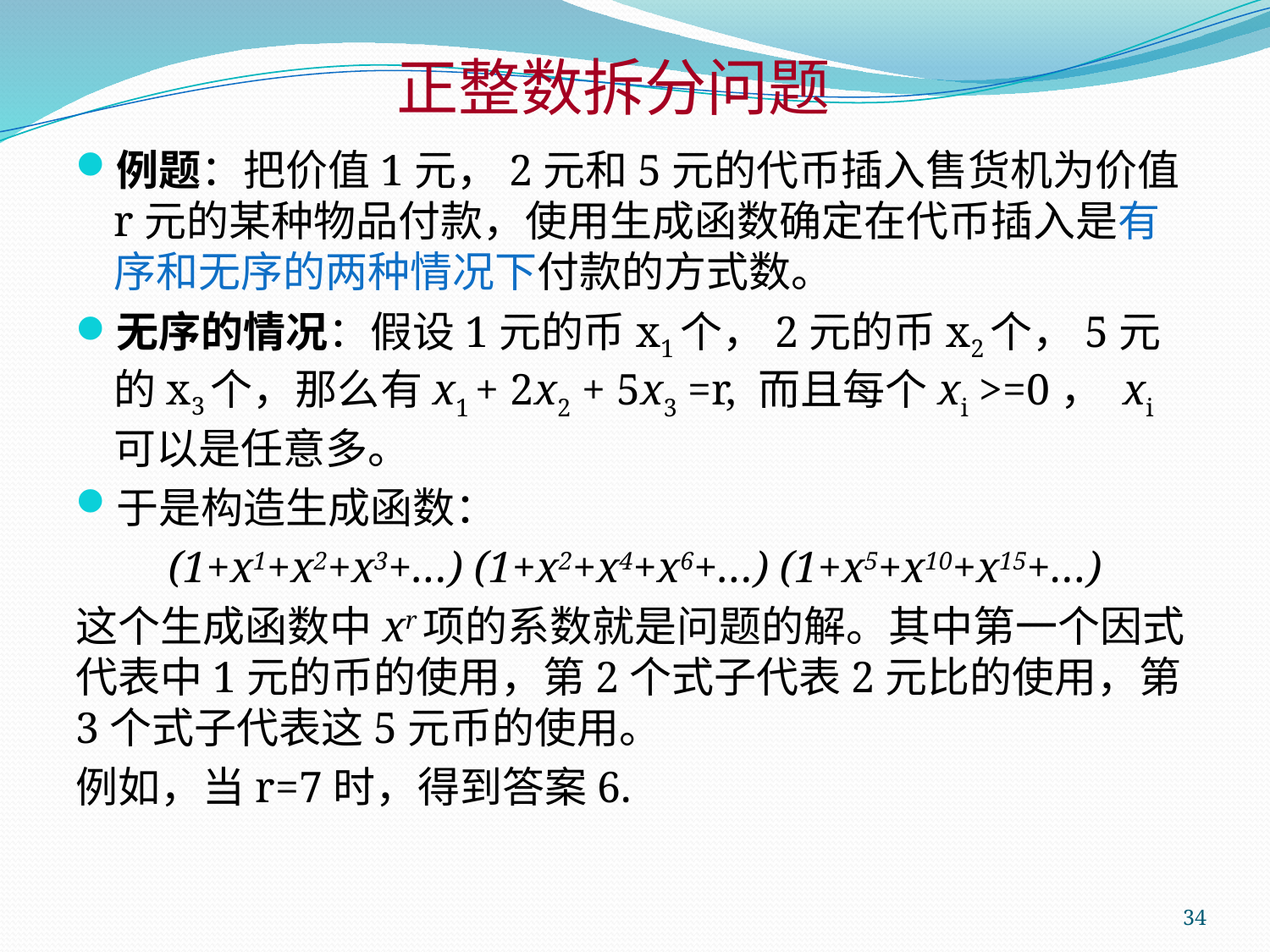

# 正整数拆分问题
例题：把价值1元，2元和5元的代币插入售货机为价值r元的某种物品付款，使用生成函数确定在代币插入是有序和无序的两种情况下付款的方式数。
无序的情况：假设1元的币x1个，2元的币x2个，5元的x3个，那么有x1 + 2x2 + 5x3 =r, 而且每个xi >=0， xi 可以是任意多。
于是构造生成函数：
(1+x1+x2+x3+…) (1+x2+x4+x6+…) (1+x5+x10+x15+…)
这个生成函数中xr项的系数就是问题的解。其中第一个因式代表中1元的币的使用，第2个式子代表2元比的使用，第3个式子代表这5元币的使用。
例如，当r=7时，得到答案6.

34